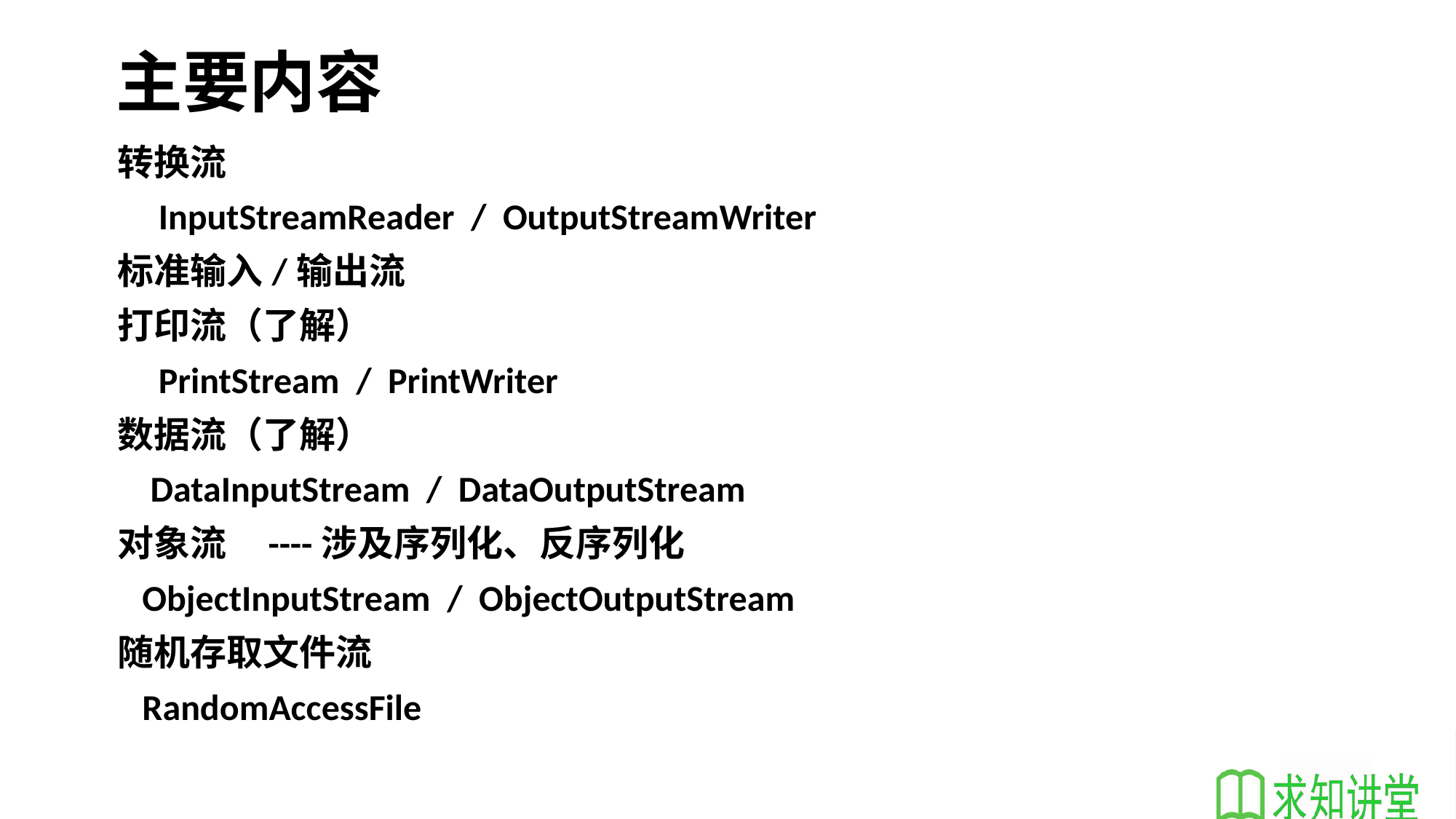

# 主要内容
转换流
     InputStreamReader  /  OutputStreamWriter
标准输入/输出流
打印流（了解）
     PrintStream  /  PrintWriter
数据流（了解）
    DataInputStream  /  DataOutputStream
对象流    ----涉及序列化、反序列化
   ObjectInputStream  /  ObjectOutputStream
随机存取文件流
   RandomAccessFile